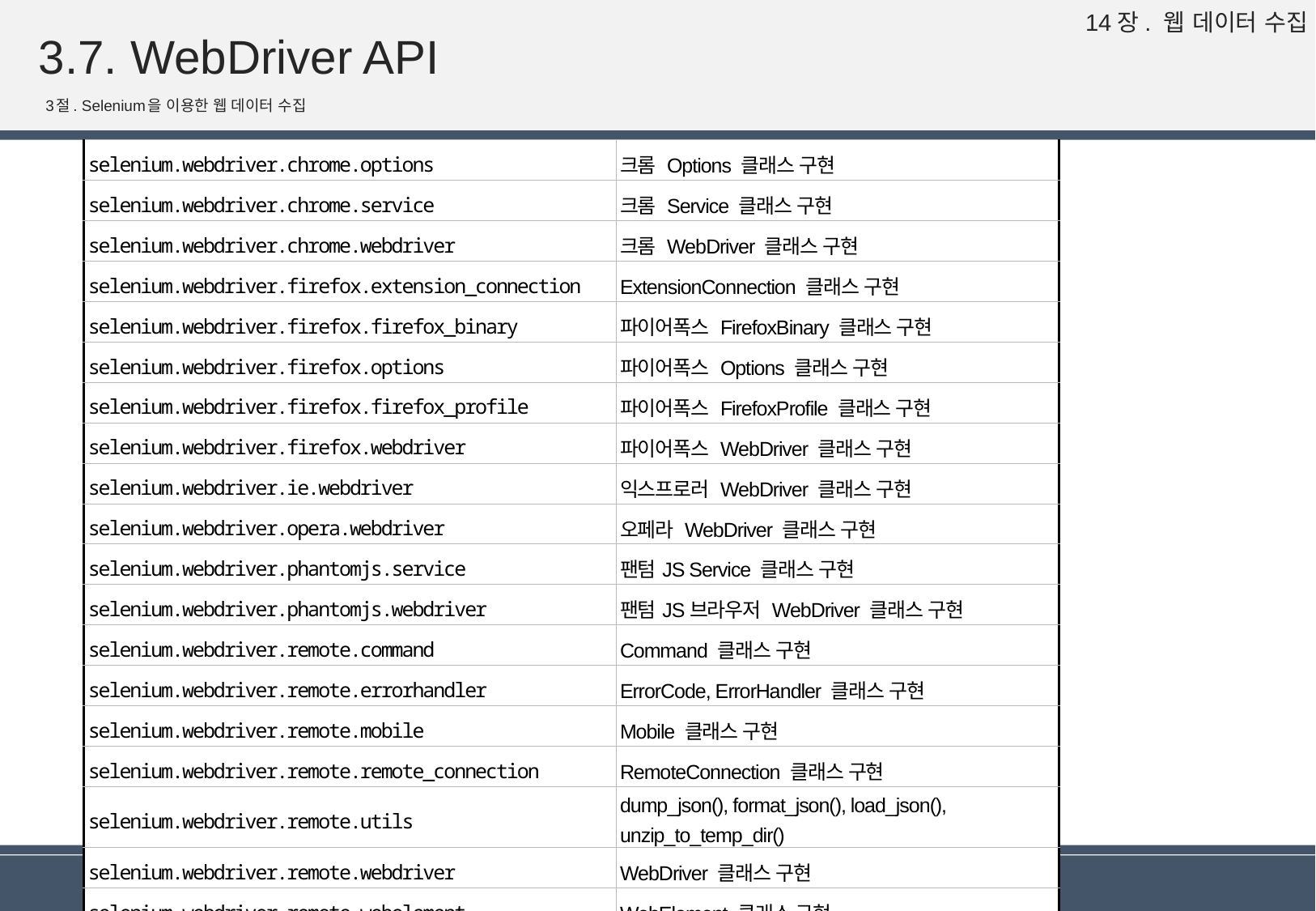

# 3.7. WebDriver API
3절. Selenium을 이용한 웹 데이터 수집
| selenium.webdriver.chrome.options | 크롬 Options 클래스 구현 |
| --- | --- |
| selenium.webdriver.chrome.service | 크롬 Service 클래스 구현 |
| selenium.webdriver.chrome.webdriver | 크롬 WebDriver 클래스 구현 |
| selenium.webdriver.firefox.extension\_connection | ExtensionConnection 클래스 구현 |
| selenium.webdriver.firefox.firefox\_binary | 파이어폭스 FirefoxBinary 클래스 구현 |
| selenium.webdriver.firefox.options | 파이어폭스 Options 클래스 구현 |
| selenium.webdriver.firefox.firefox\_profile | 파이어폭스 FirefoxProfile 클래스 구현 |
| selenium.webdriver.firefox.webdriver | 파이어폭스 WebDriver 클래스 구현 |
| selenium.webdriver.ie.webdriver | 익스프로러 WebDriver 클래스 구현 |
| selenium.webdriver.opera.webdriver | 오페라 WebDriver 클래스 구현 |
| selenium.webdriver.phantomjs.service | 팬텀JS Service 클래스 구현 |
| selenium.webdriver.phantomjs.webdriver | 팬텀JS브라우저 WebDriver 클래스 구현 |
| selenium.webdriver.remote.command | Command 클래스 구현 |
| selenium.webdriver.remote.errorhandler | ErrorCode, ErrorHandler 클래스 구현 |
| selenium.webdriver.remote.mobile | Mobile 클래스 구현 |
| selenium.webdriver.remote.remote\_connection | RemoteConnection 클래스 구현 |
| selenium.webdriver.remote.utils | dump\_json(), format\_json(), load\_json(), unzip\_to\_temp\_dir() |
| selenium.webdriver.remote.webdriver | WebDriver 클래스 구현 |
| selenium.webdriver.remote.webelement | WebElement 클래스 구현 |
| selenium.webdriver.safari.service | 사파리 Service 클래스 구현 |
| selenium.webdriver.safari.webdriver | 사파리 WebDriver 클래스 구현 |
69